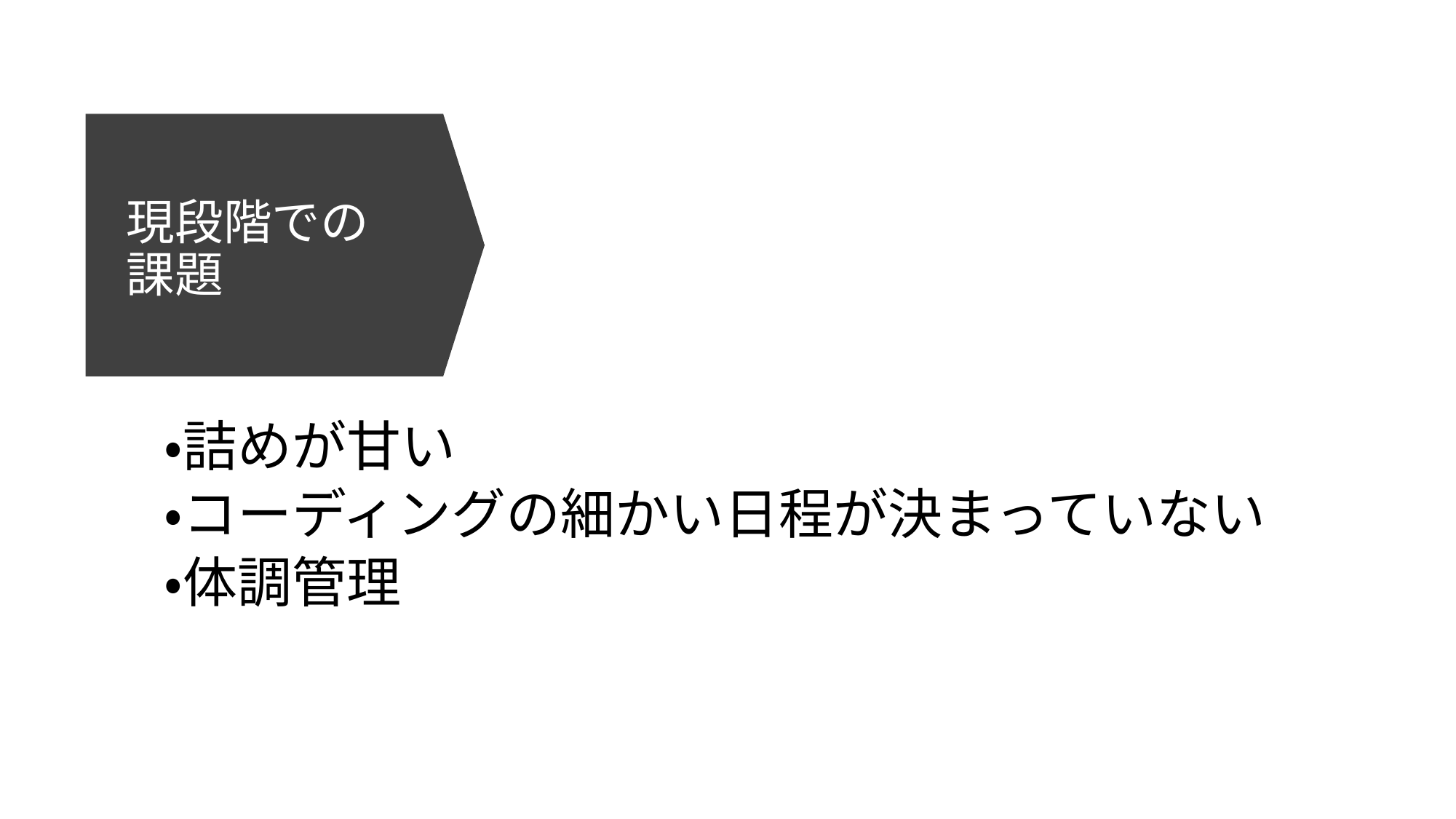

# 現段階での 課題
・詰めが甘い
・コーディングの細かい日程が決まっていない
・体調管理